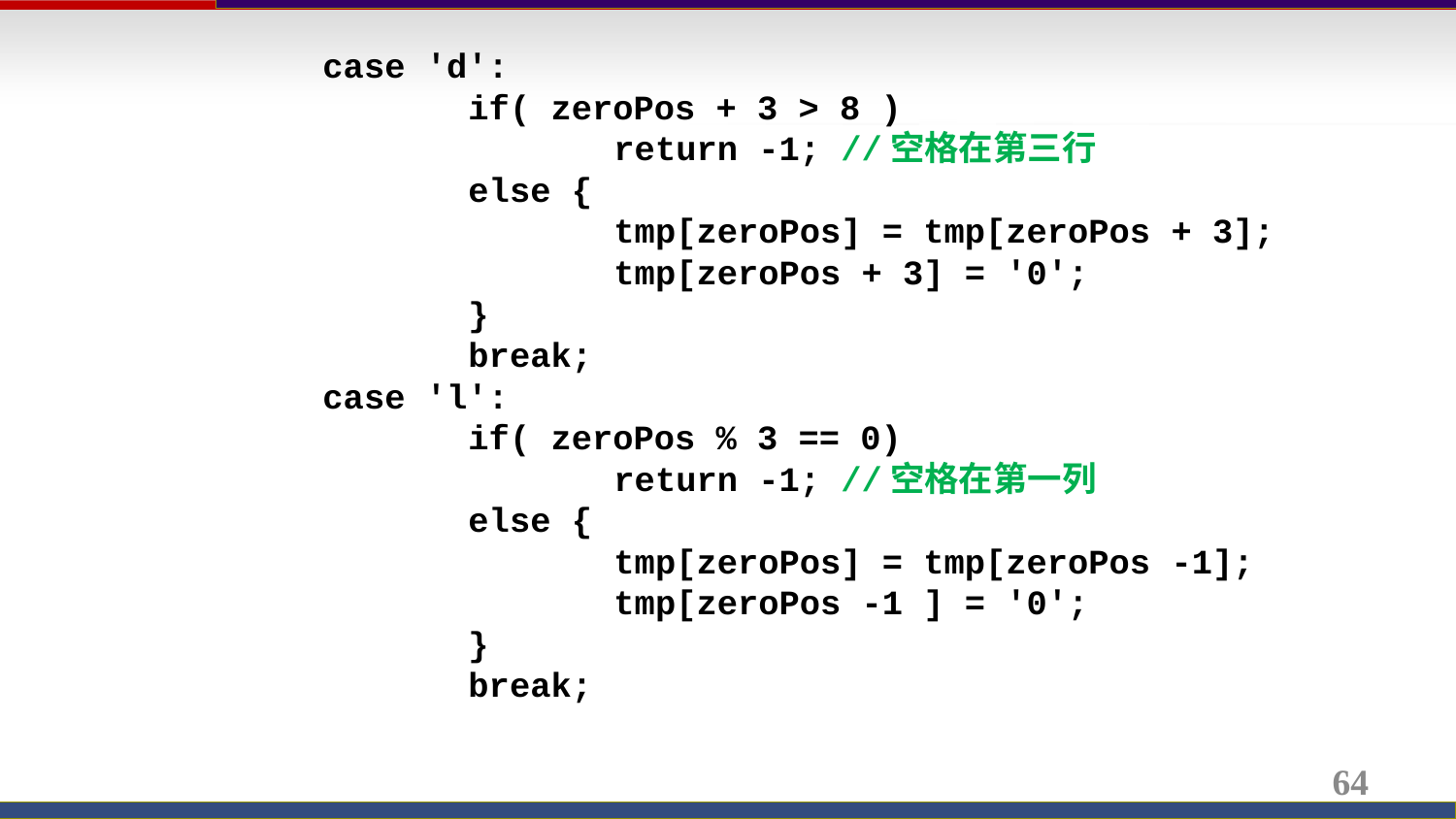

case 'd':
			if( zeroPos + 3 > 8 )
				return -1; //空格在第三行
			else {
				tmp[zeroPos] = tmp[zeroPos + 3];
				tmp[zeroPos + 3] = '0';
			}
			break;
		case 'l':
			if( zeroPos % 3 == 0)
				return -1; //空格在第一列
			else {
				tmp[zeroPos] = tmp[zeroPos -1];
				tmp[zeroPos -1 ] = '0';
			}
			break;